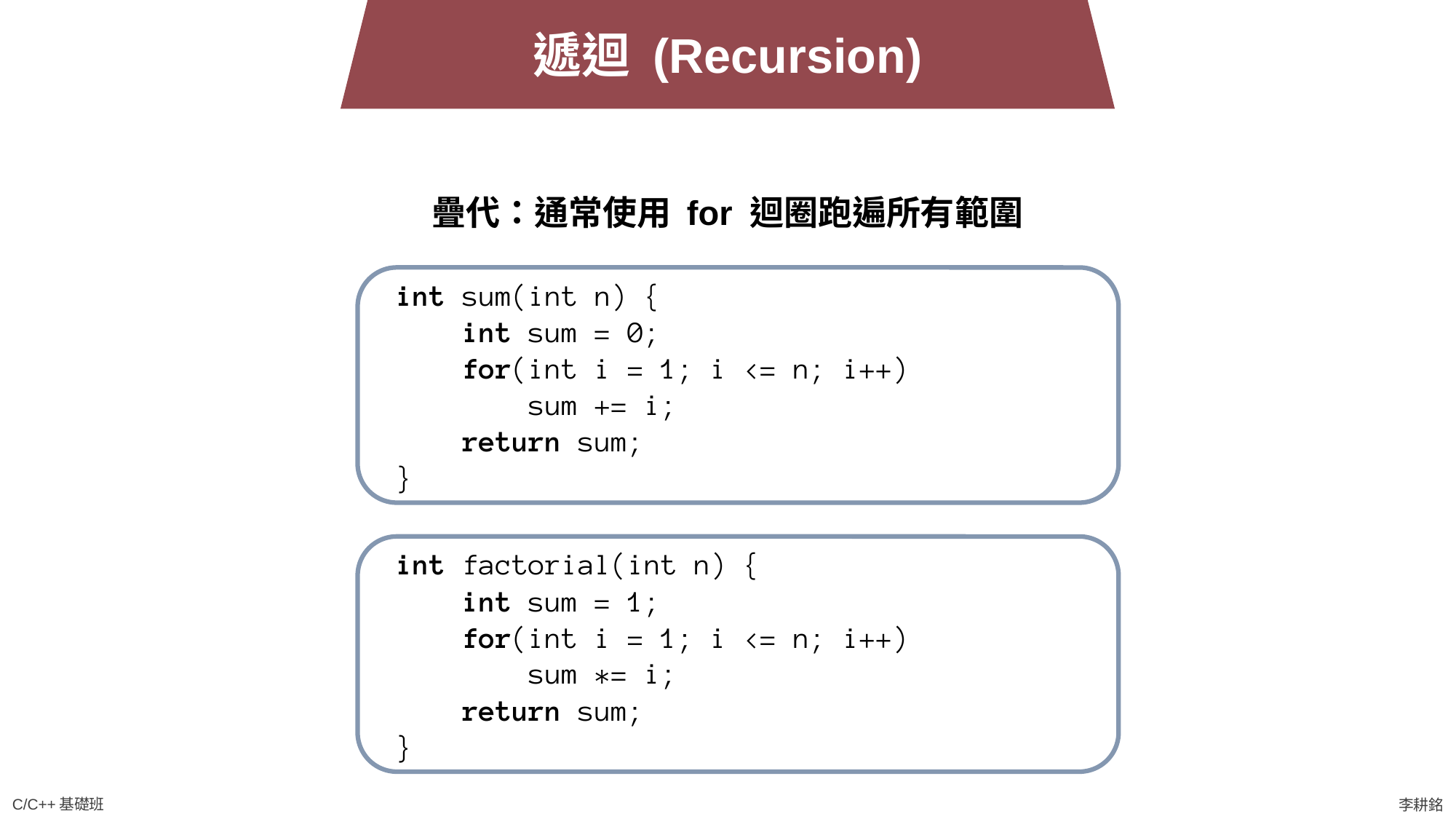

遞迴 (Recursion)
疊代：通常使用 for 迴圈跑遍所有範圍
 int sum(int n) {
     int sum = 0;
     for(int i = 1; i <= n; i++)
         sum += i;
     return sum;
 }
 int factorial(int n) {
     int sum = 1;
     for(int i = 1; i <= n; i++)
         sum *= i;
     return sum;
 }
C/C++基礎班
李耕銘